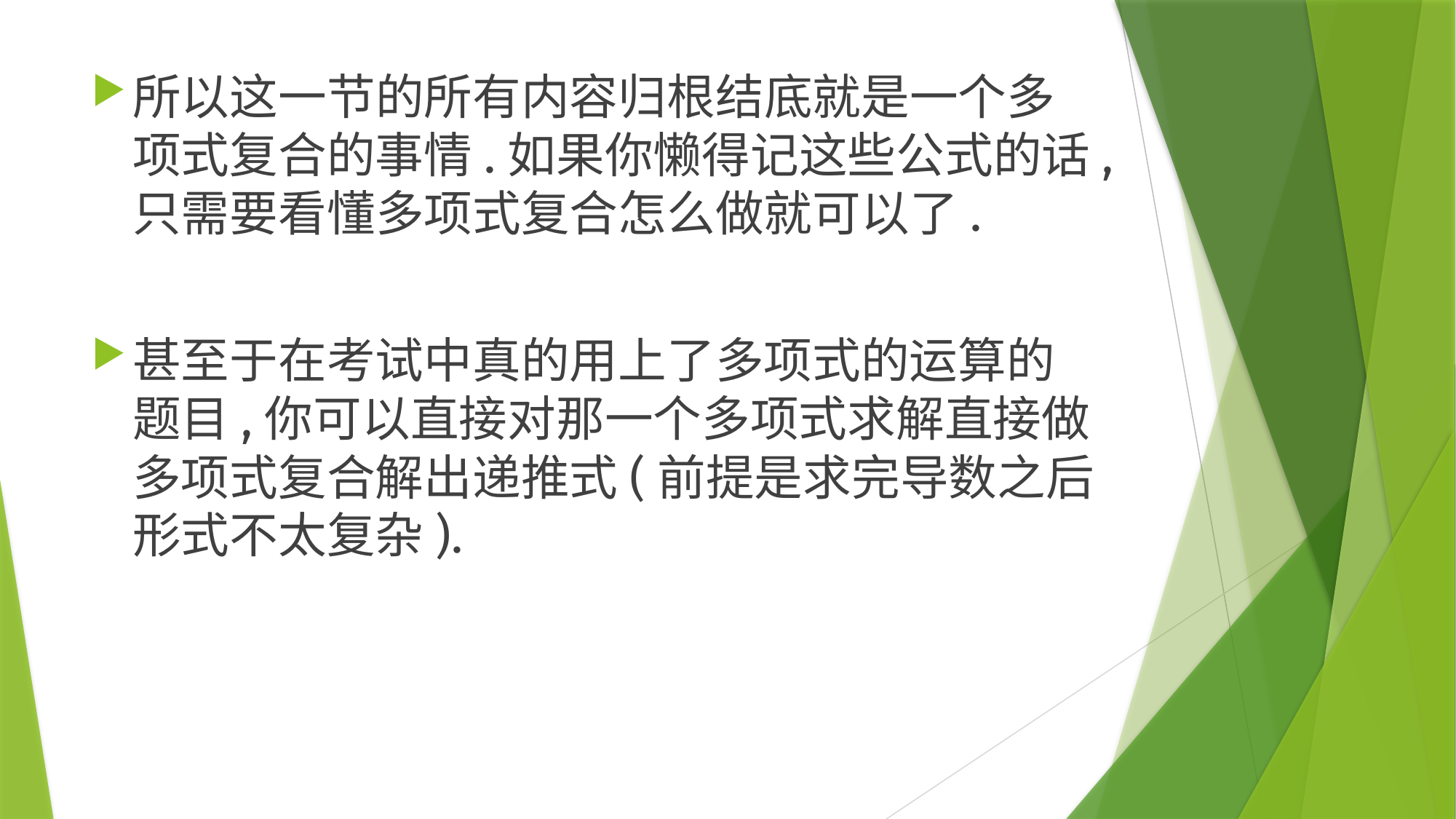

所以这一节的所有内容归根结底就是一个多项式复合的事情.如果你懒得记这些公式的话,只需要看懂多项式复合怎么做就可以了.

甚至于在考试中真的用上了多项式的运算的题目,你可以直接对那一个多项式求解直接做多项式复合解出递推式(前提是求完导数之后形式不太复杂).